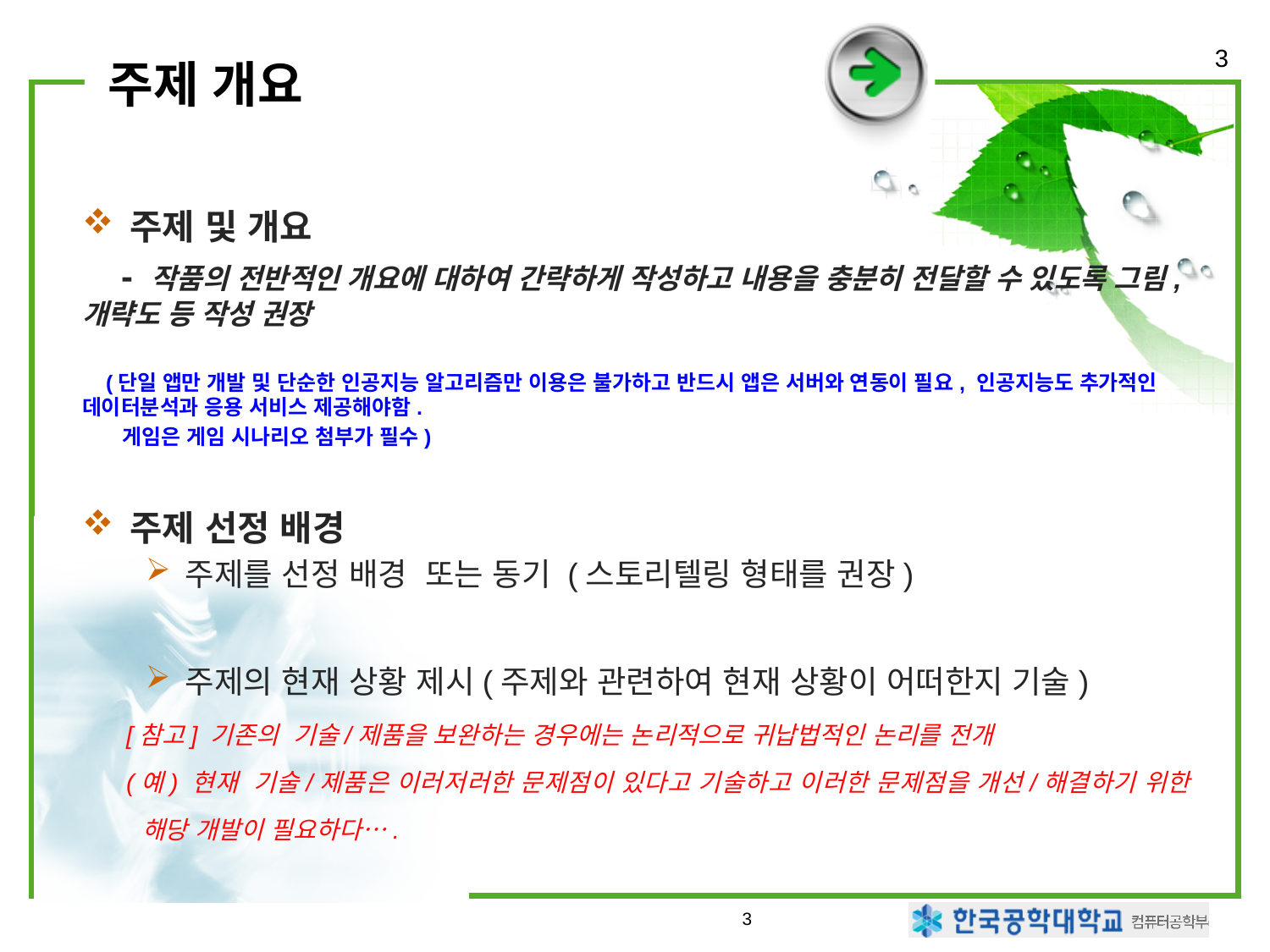

3
# 주제 개요
주제 및 개요
    - 작품의 전반적인 개요에 대하여 간략하게 작성하고 내용을 충분히 전달할 수 있도록 그림, 개략도 등 작성 권장

    (단일 앱만 개발 및 단순한 인공지능 알고리즘만 이용은 불가하고 반드시 앱은 서버와 연동이 필요, 인공지능도 추가적인 데이터분석과 응용 서비스 제공해야함.
      게임은 게임 시나리오 첨부가 필수)

주제 선정 배경
주제를 선정 배경  또는 동기 (스토리텔링 형태를 권장)

주제의 현재 상황 제시(주제와 관련하여 현재 상황이 어떠한지 기술)

[참고] 기존의  기술/제품을 보완하는 경우에는 논리적으로 귀납법적인 논리를 전개
(예) 현재  기술/제품은 이러저러한 문제점이 있다고 기술하고 이러한 문제점을 개선/해결하기 위한  해당 개발이 필요하다….